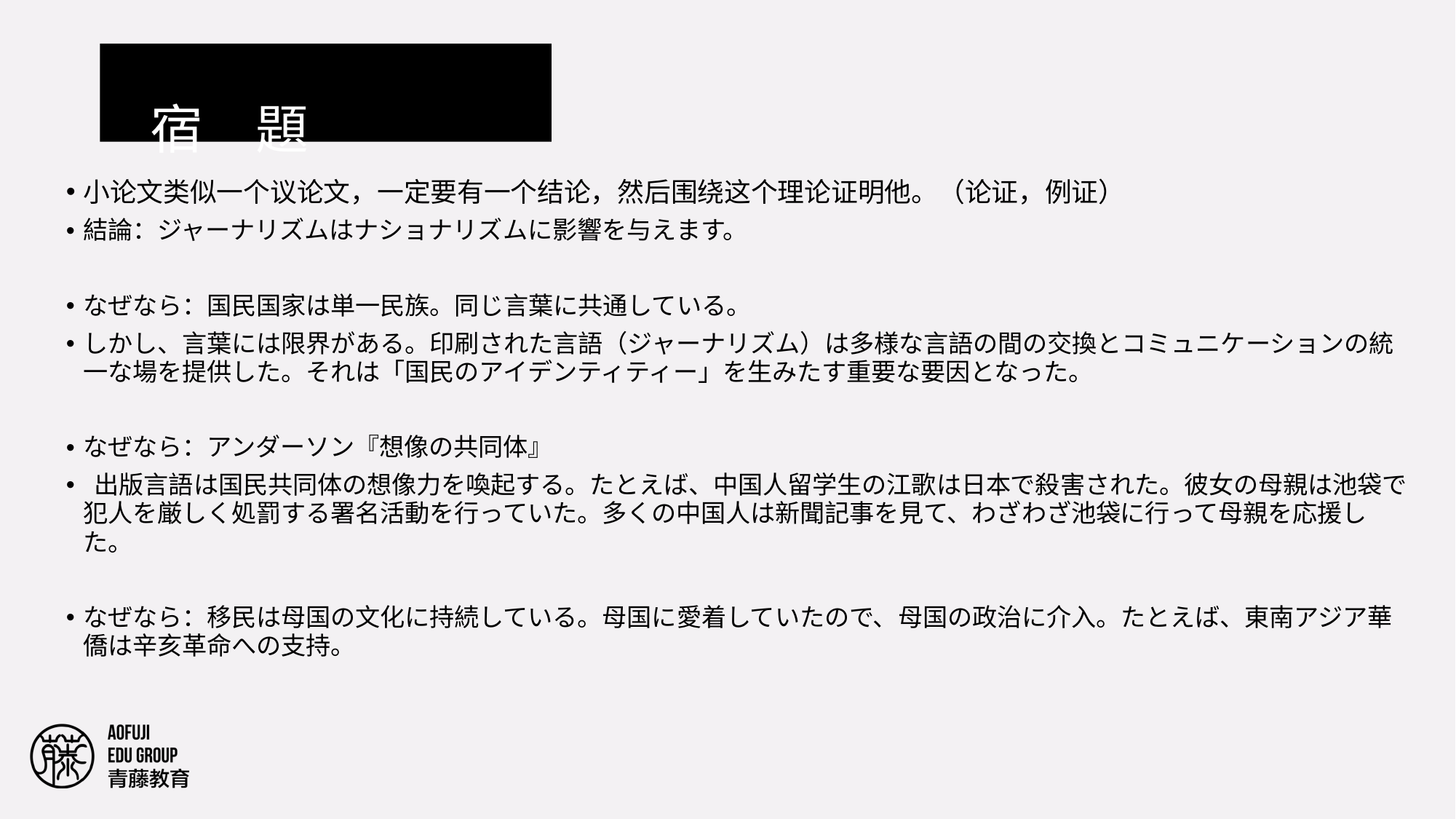

#

宿　題
小论文类似一个议论文，一定要有一个结论，然后围绕这个理论证明他。（论证，例证）
結論：ジャーナリズムはナショナリズムに影響を与えます。

なぜなら：国民国家は単一民族。同じ言葉に共通している。
しかし、言葉には限界がある。印刷された言語（ジャーナリズム）は多様な言語の間の交換とコミュニケーションの統一な場を提供した。それは「国民のアイデンティティー」を生みたす重要な要因となった。

なぜなら：アンダーソン『想像の共同体』
 出版言語は国民共同体の想像力を喚起する。たとえば、中国人留学生の江歌は日本で殺害された。彼女の母親は池袋で犯人を厳しく処罰する署名活動を行っていた。多くの中国人は新聞記事を見て、わざわざ池袋に行って母親を応援した。

なぜなら：移民は母国の文化に持続している。母国に愛着していたので、母国の政治に介入。たとえば、東南アジア華僑は辛亥革命への支持。